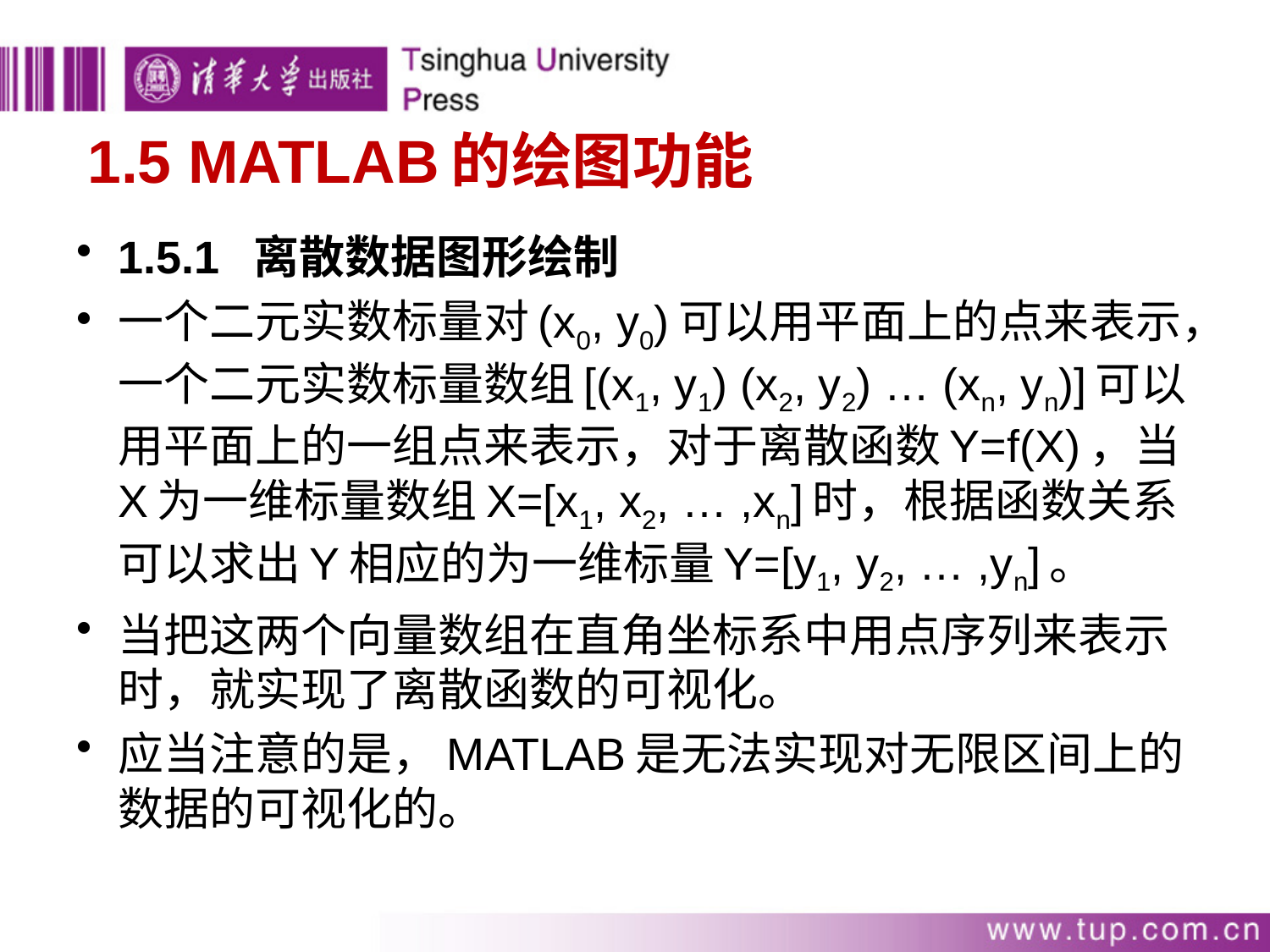

# 1.5 MATLAB的绘图功能
1.5.1  离散数据图形绘制
一个二元实数标量对(x0, y0)可以用平面上的点来表示，一个二元实数标量数组[(x1, y1) (x2, y2) … (xn, yn)]可以用平面上的一组点来表示，对于离散函数Y=f(X)，当X为一维标量数组X=[x1, x2, … ,xn]时，根据函数关系可以求出Y相应的为一维标量Y=[y1, y2, … ,yn]。
当把这两个向量数组在直角坐标系中用点序列来表示时，就实现了离散函数的可视化。
应当注意的是，MATLAB是无法实现对无限区间上的数据的可视化的。